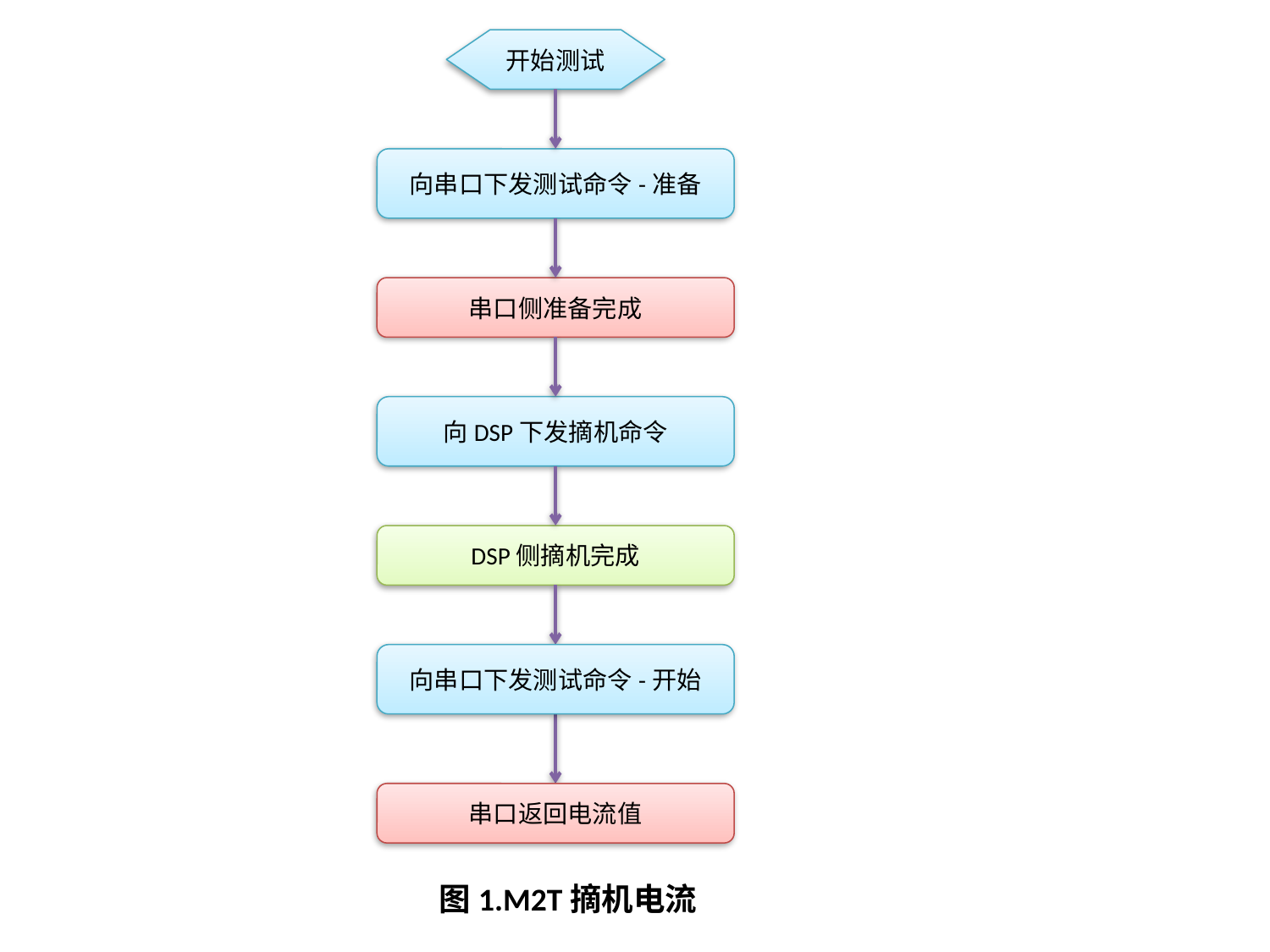

开始测试
向串口下发测试命令-准备
串口侧准备完成
向DSP下发摘机命令
DSP侧摘机完成
向串口下发测试命令-开始
串口返回电流值
图1.M2T摘机电流